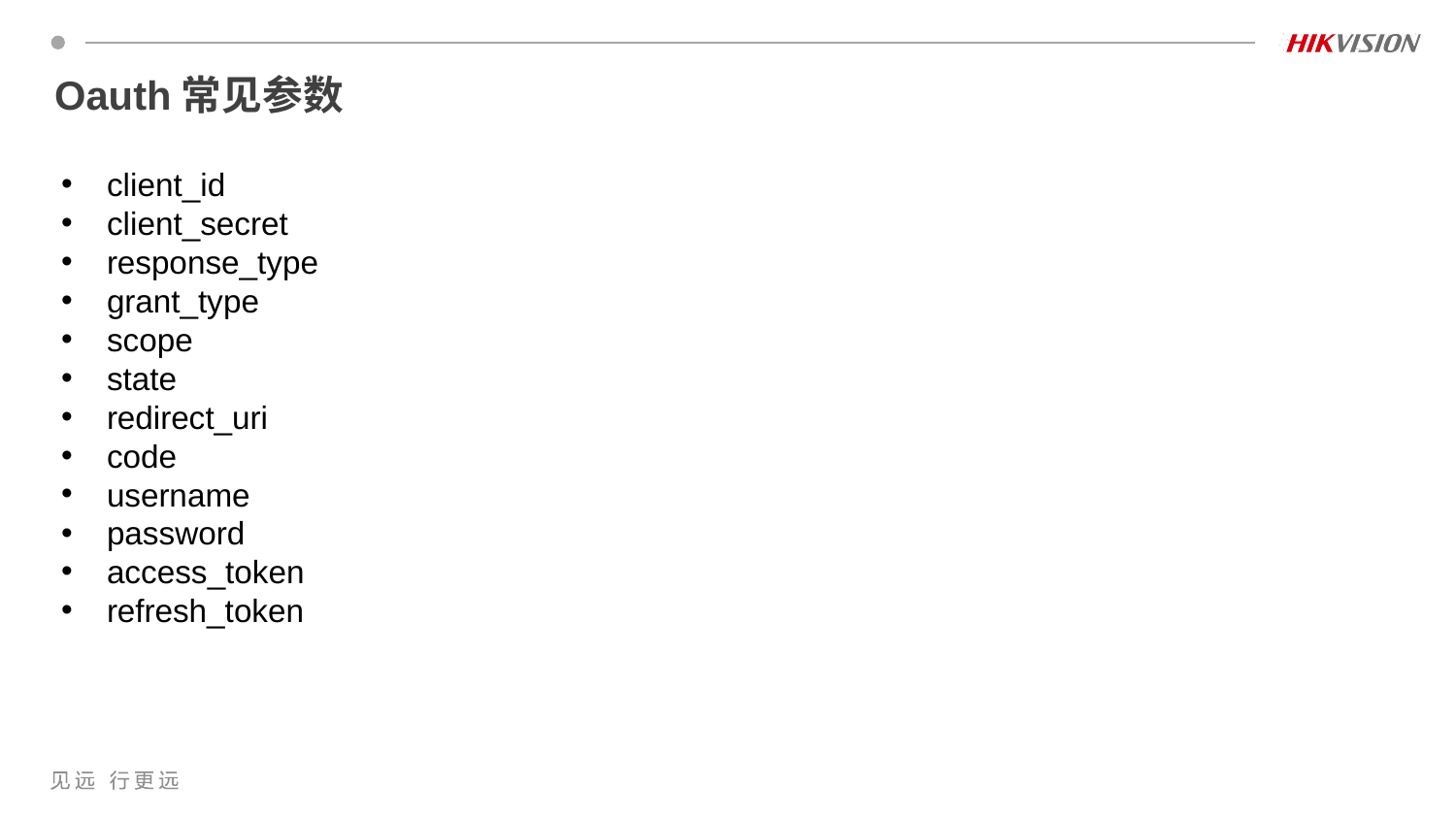

# Oauth常见参数
client_id
client_secret
response_type
grant_type
scope
state
redirect_uri
code
username
password
access_token
refresh_token